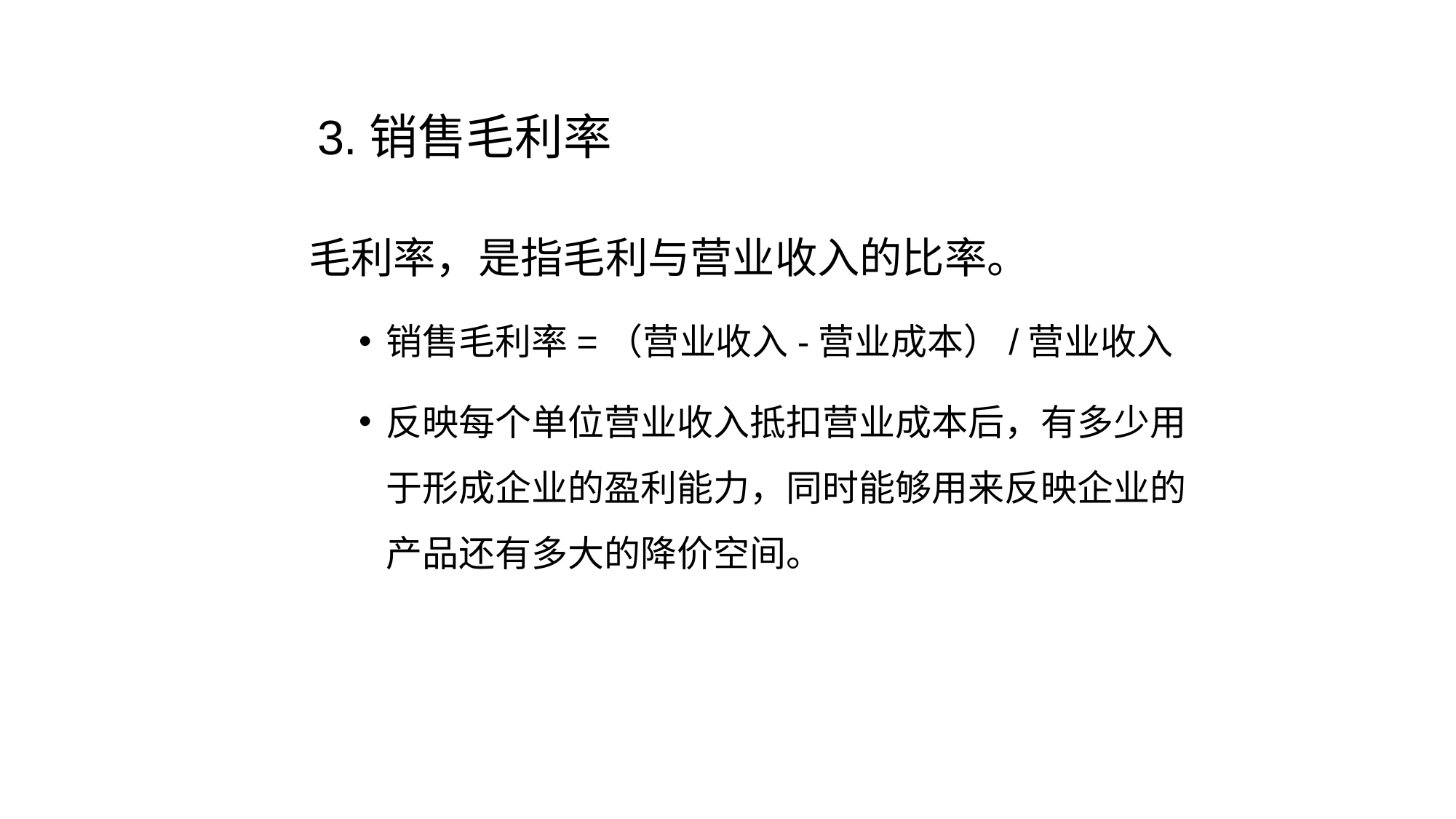

# 3.销售毛利率
毛利率，是指毛利与营业收入的比率。
销售毛利率=（营业收入-营业成本）/营业收入
反映每个单位营业收入抵扣营业成本后，有多少用于形成企业的盈利能力，同时能够用来反映企业的产品还有多大的降价空间。